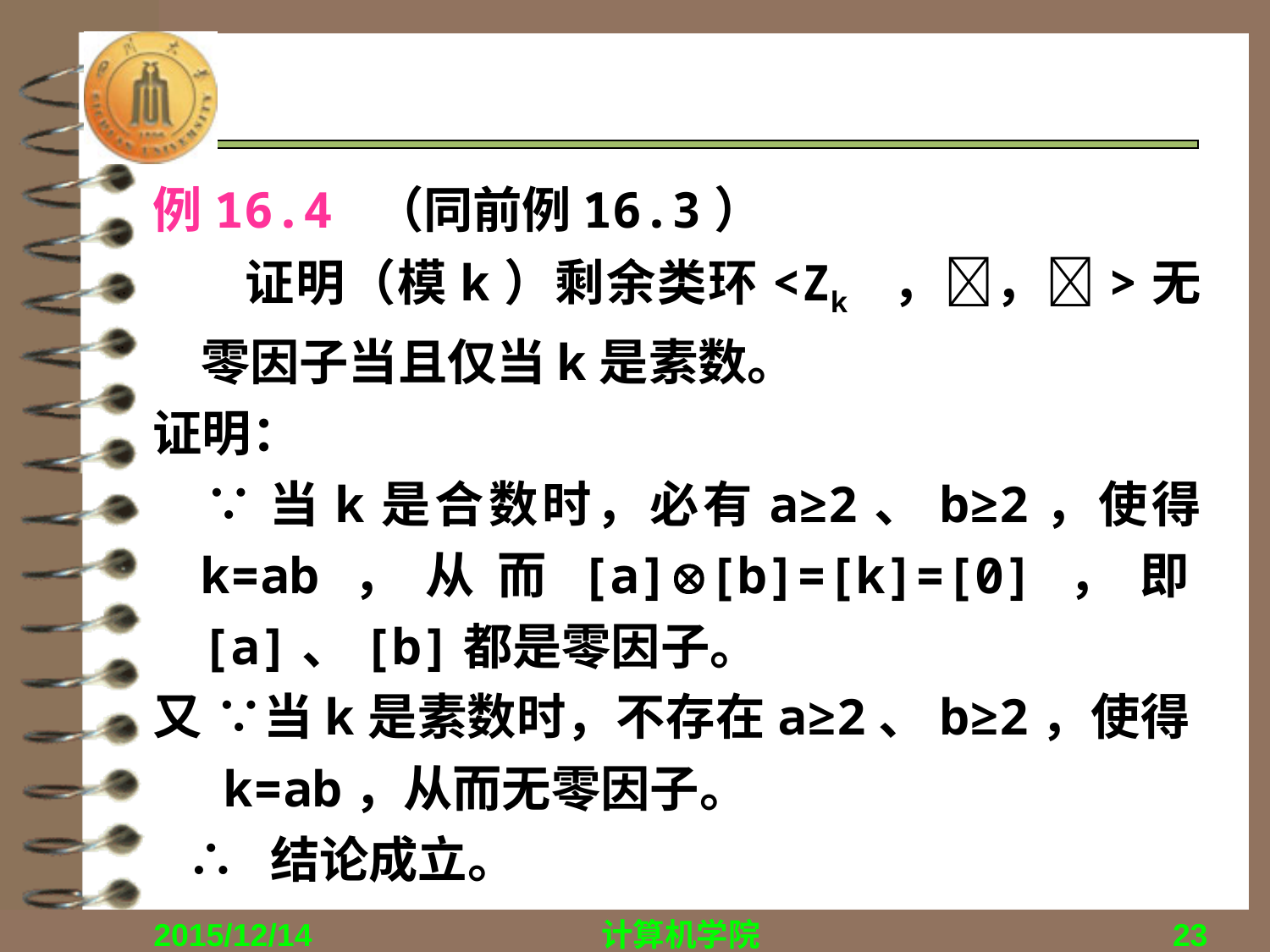

#
例16.4 （同前例16.3）
      证明（模k）剩余类环<Zk ，⊕，⊗>无零因子当且仅当k是素数。
证明：
   ∵当k是合数时，必有a≥2、b≥2，使得 k=ab，从而[a]⊗[b]=[k]=[0]，即[a]、[b]都是零因子。
又 ∵当k是素数时，不存在a≥2、b≥2，使得   k=ab，从而无零因子。
   ∴  结论成立。
2015/12/14
计算机学院
23